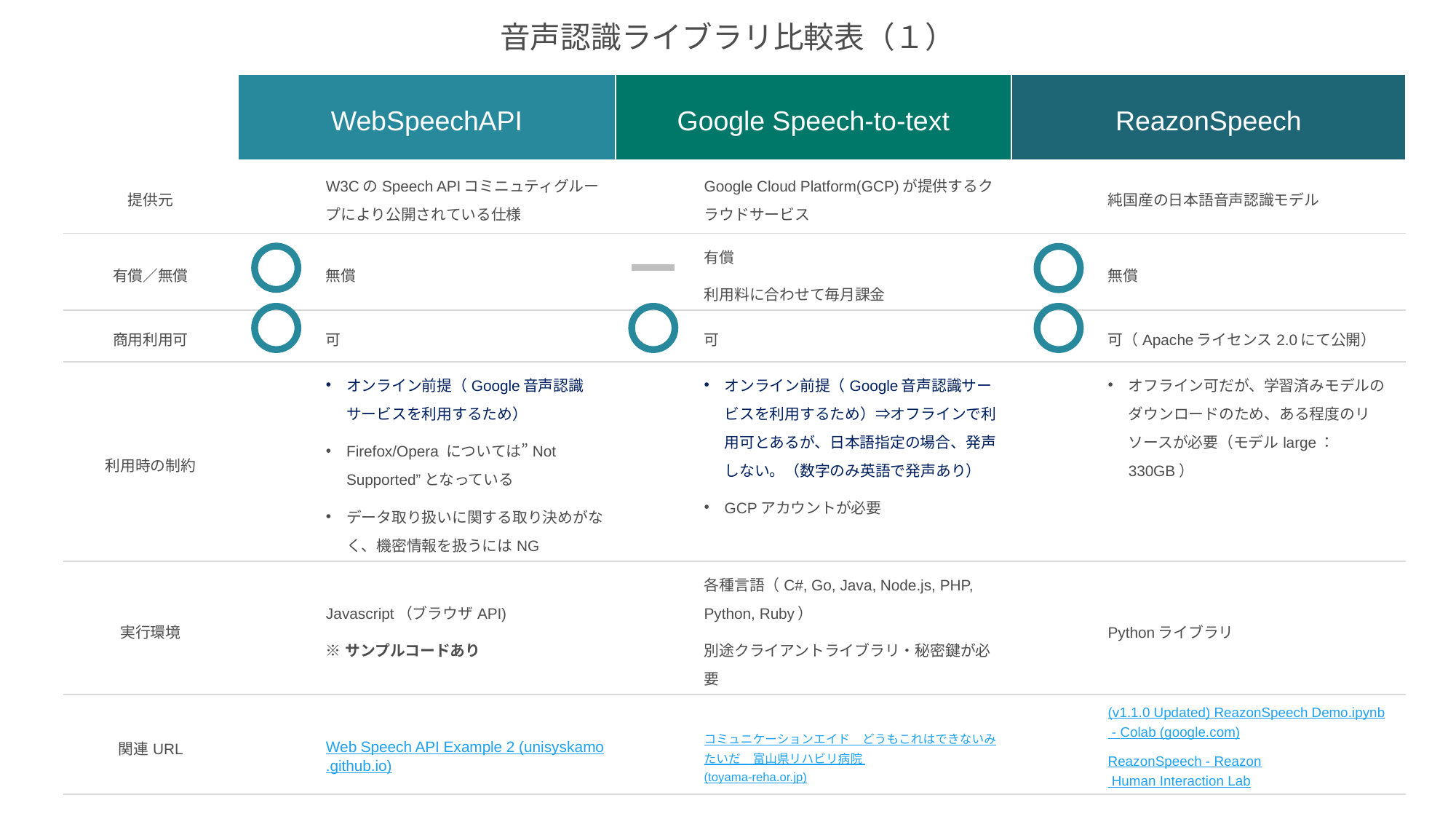

# 音声認識ライブラリ比較表（１）
|  | WebSpeechAPI |  | Google Speech-to-text |  | ReazonSpeech |  |
| --- | --- | --- | --- | --- | --- | --- |
| 提供元 |  | W3CのSpeech APIコミニュティグループにより公開されている仕様 |  | Google Cloud Platform(GCP)が提供するクラウドサービス |  | 純国産の日本語音声認識モデル |
| 有償／無償 |  | 無償 |  | 有償 利用料に合わせて毎月課金 |  | 無償 |
| 商用利用可 |  | 可 |  | 可 |  | 可（Apacheライセンス2.0にて公開） |
| 利用時の制約 |  | オンライン前提（Google音声認識サービスを利用するため） Firefox/Opera については”Not Supported”となっている データ取り扱いに関する取り決めがなく、機密情報を扱うにはNG |  | オンライン前提（Google音声認識サービスを利用するため）⇒オフラインで利用可とあるが、日本語指定の場合、発声しない。（数字のみ英語で発声あり） GCPアカウントが必要 |  | オフライン可だが、学習済みモデルのダウンロードのため、ある程度のリソースが必要（モデルlarge：330GB） |
| 実行環境 |  | Javascript（ブラウザAPI) ※サンプルコードあり |  | 各種言語（C#, Go, Java, Node.js, PHP, Python, Ruby） 別途クライアントライブラリ・秘密鍵が必要 |  | Pythonライブラリ |
| 関連URL |  | Web Speech API Example 2 (unisyskamo.github.io) |  | コミュニケーションエイド　どうもこれはできないみたいだ　富山県リハビリ病院 (toyama-reha.or.jp) |  | (v1.1.0 Updated) ReazonSpeech Demo.ipynb - Colab (google.com) ReazonSpeech - Reazon Human Interaction Lab |